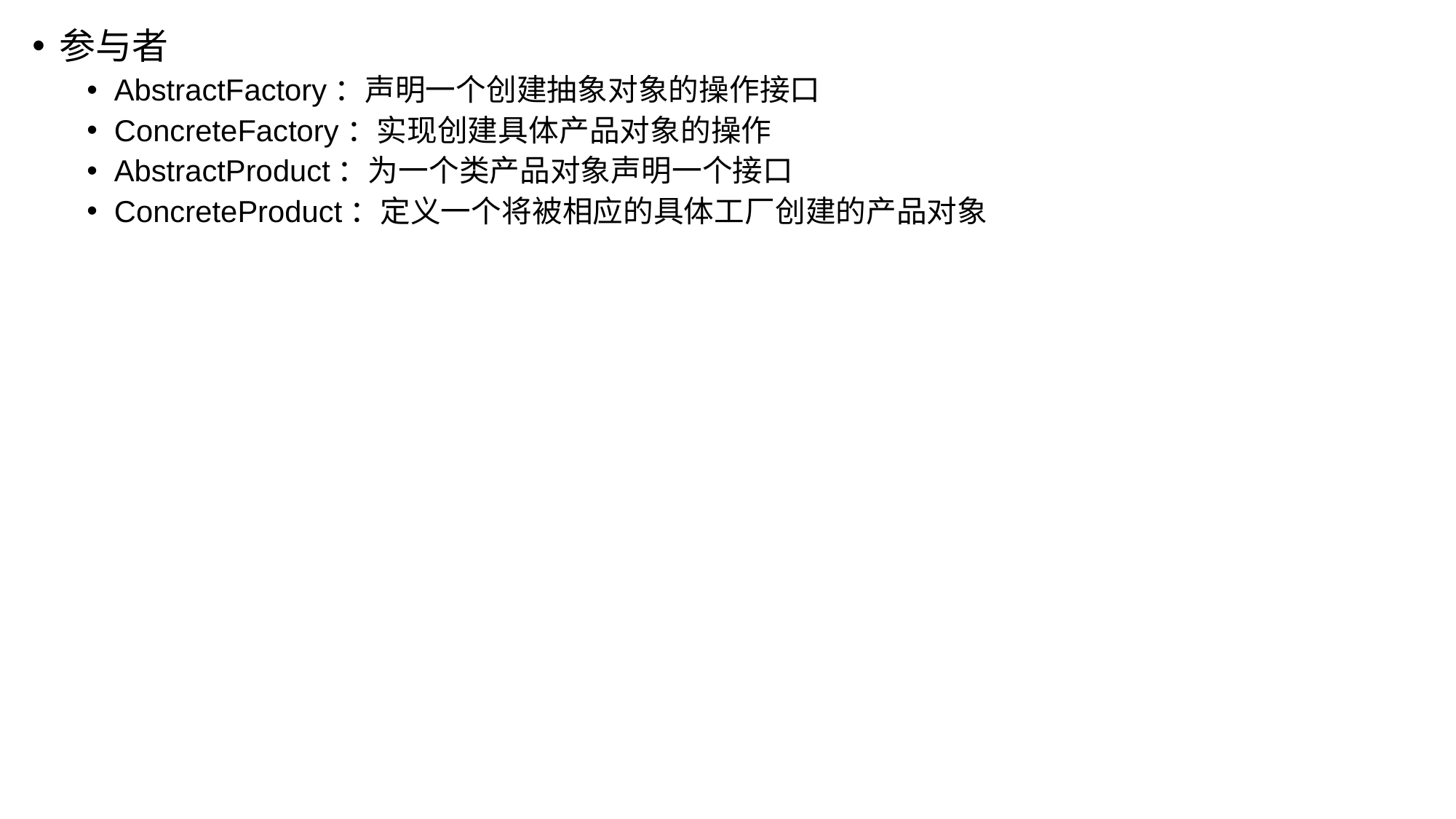

参与者
AbstractFactory：声明一个创建抽象对象的操作接口
ConcreteFactory：实现创建具体产品对象的操作
AbstractProduct：为一个类产品对象声明一个接口
ConcreteProduct：定义一个将被相应的具体工厂创建的产品对象